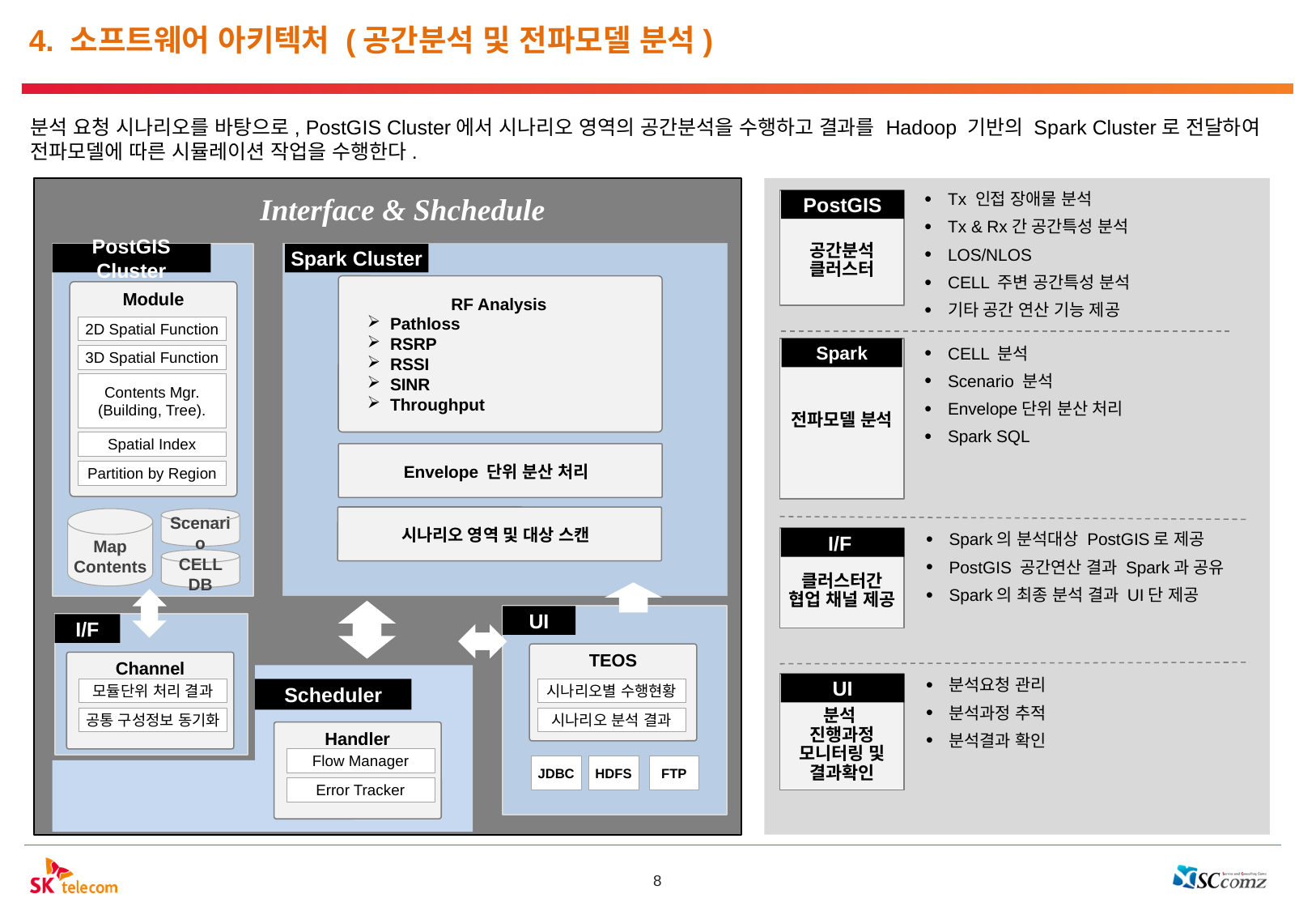

4. 소프트웨어 아키텍처 (공간분석 및 전파모델 분석)
분석 요청 시나리오를 바탕으로, PostGIS Cluster에서 시나리오 영역의 공간분석을 수행하고 결과를 Hadoop 기반의 Spark Cluster로 전달하여 전파모델에 따른 시뮬레이션 작업을 수행한다.

Interface & Shchedule

공간분석 클러스터
PostGIS
Tx 인접 장애물 분석
Tx & Rx간 공간특성 분석
LOS/NLOS
CELL 주변 공간특성 분석
기타 공간 연산 기능 제공

PostGIS Cluster
Spark Cluster

Module
RF Analysis
Pathloss
RSRP
RSSI
SINR
Throughput

2D Spatial Function
Spark
전파모델 분석
CELL 분석
Scenario 분석
Envelope단위 분산 처리
Spark SQL
3D Spatial Function
Contents Mgr.
(Building, Tree).
Spatial Index

Envelope 단위 분산 처리
Partition by Region

Map Contents
Scenario
시나리오 영역 및 대상 스캔

클러스터간 협업 채널 제공
I/F
Spark의 분석대상 PostGIS로 제공
PostGIS 공간연산 결과 Spark과 공유
Spark의 최종 분석 결과 UI단 제공

CELL DB

UI

I/F

TEOS
Channel

분석
진행과정 모니터링 및 결과확인
UI
분석요청 관리
분석과정 추적
분석결과 확인
모듈단위 처리 결과
시나리오별 수행현황
Scheduler
공통 구성정보 동기화
시나리오 분석 결과
Handler
Flow Manager
JDBC
HDFS
FTP
Error Tracker